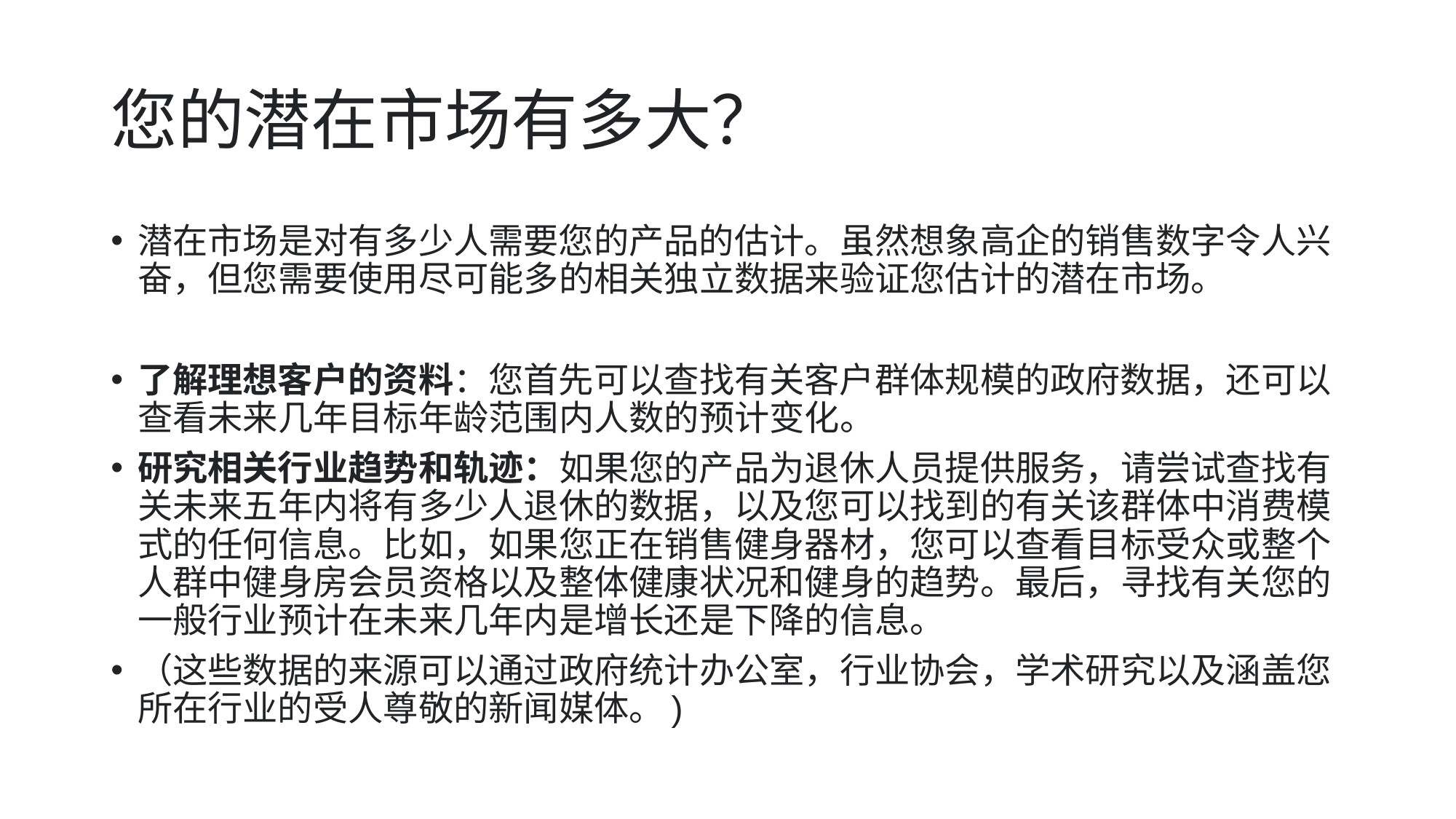

# 您的潜在市场有多大？
潜在市场是对有多少人需要您的产品的估计。虽然想象高企的销售数字令人兴奋，但您需要使用尽可能多的相关独立数据来验证您估计的潜在市场。

了解理想客户的资料：您首先可以查找有关客户群体规模的政府数据，还可以查看未来几年目标年龄范围内人数的预计变化。
研究相关行业趋势和轨迹：如果您的产品为退休人员提供服务，请尝试查找有关未来五年内将有多少人退休的数据，以及您可以找到的有关该群体中消费模式的任何信息。比如，如果您正在销售健身器材，您可以查看目标受众或整个人群中健身房会员资格以及整体健康状况和健身的趋势。最后，寻找有关您的一般行业预计在未来几年内是增长还是下降的信息。
（这些数据的来源可以通过政府统计办公室，行业协会，学术研究以及涵盖您所在行业的受人尊敬的新闻媒体。)